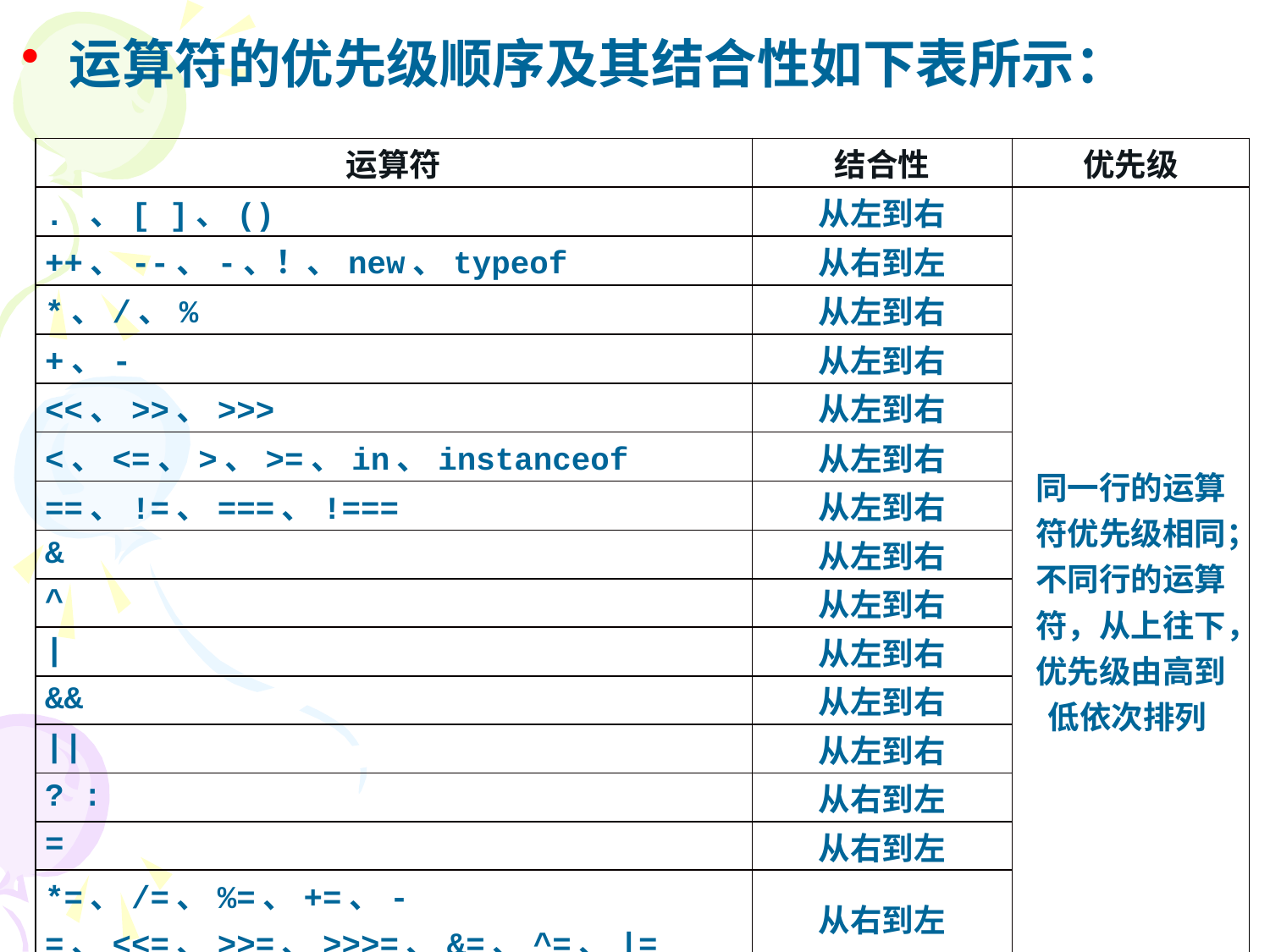

运算符的优先级顺序及其结合性如下表所示：

| 运算符 | 结合性 | 优先级 |
| --- | --- | --- |
| . 、[ ]、() | 从左到右 | 同一行的运算符优先级相同；不同行的运算符，从上往下，优先级由高到低依次排列 |
| ++、--、-、！、new、typeof | 从右到左 |  |
| \*、/、% | 从左到右 |  |
| +、- | 从左到右 |  |
| <<、>>、>>> | 从左到右 |  |
| <、<=、>、>=、in、instanceof | 从左到右 |  |
| ==、!=、===、!=== | 从左到右 |  |
| & | 从左到右 |  |
| ^ | 从左到右 |  |
| | | 从左到右 |  |
| && | 从左到右 |  |
| || | 从左到右 |  |
| ? : | 从右到左 |  |
| = | 从右到左 |  |
| \*=、/=、%=、+=、-=、<<=、>>=、>>>=、&=、^=、|= | 从右到左 |  |
| ， | 从左到右 |  |